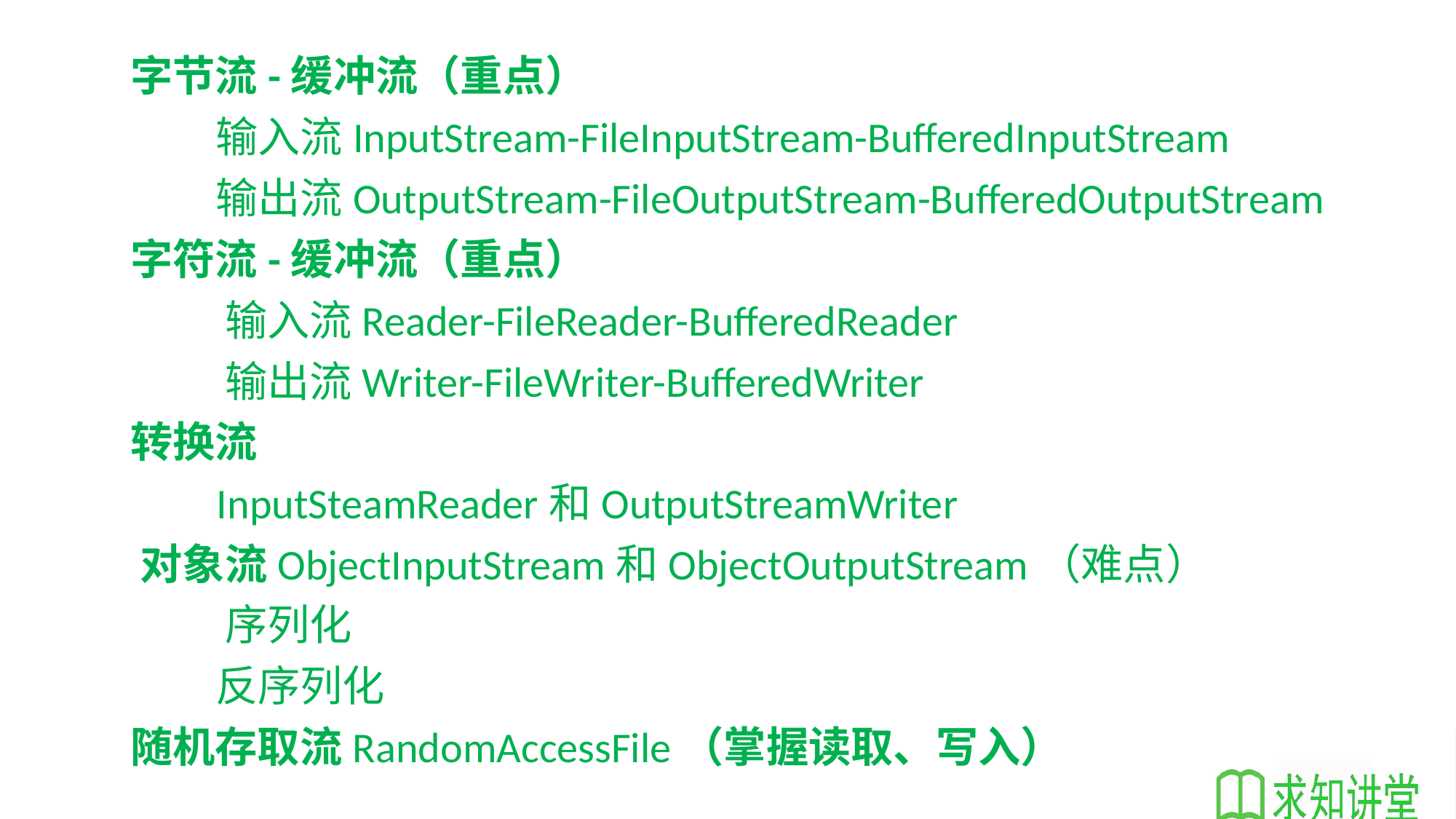

字节流-缓冲流（重点）
          输入流InputStream-FileInputStream-BufferedInputStream
          输出流OutputStream-FileOutputStream-BufferedOutputStream
 字符流-缓冲流（重点）
           输入流Reader-FileReader-BufferedReader
           输出流Writer-FileWriter-BufferedWriter
 转换流
           InputSteamReader和OutputStreamWriter
  对象流ObjectInputStream和ObjectOutputStream（难点）
           序列化
          反序列化
 随机存取流RandomAccessFile（掌握读取、写入）